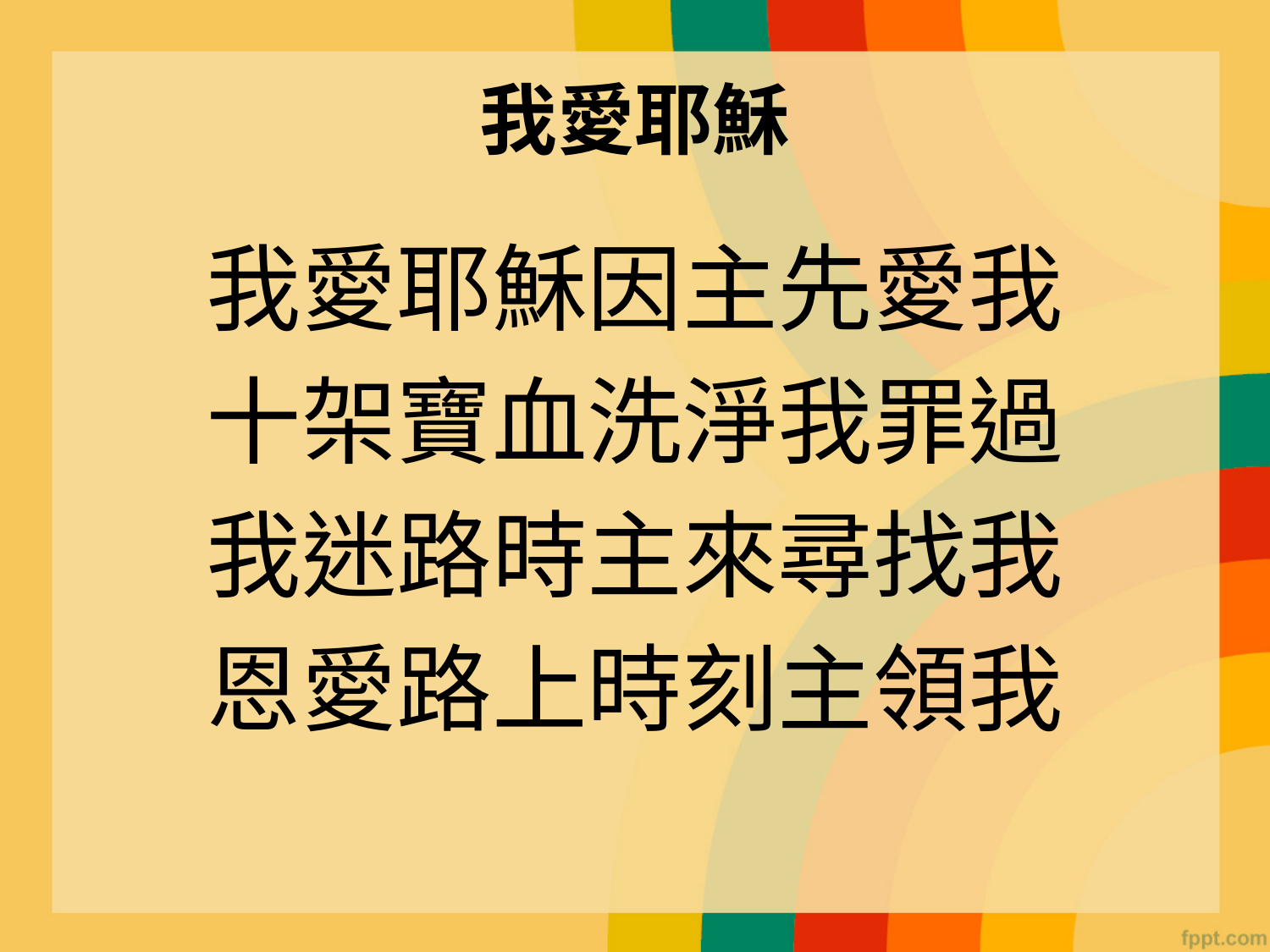

# 我愛耶穌
我愛耶穌因主先愛我
十架寶血洗淨我罪過
我迷路時主來尋找我
恩愛路上時刻主領我